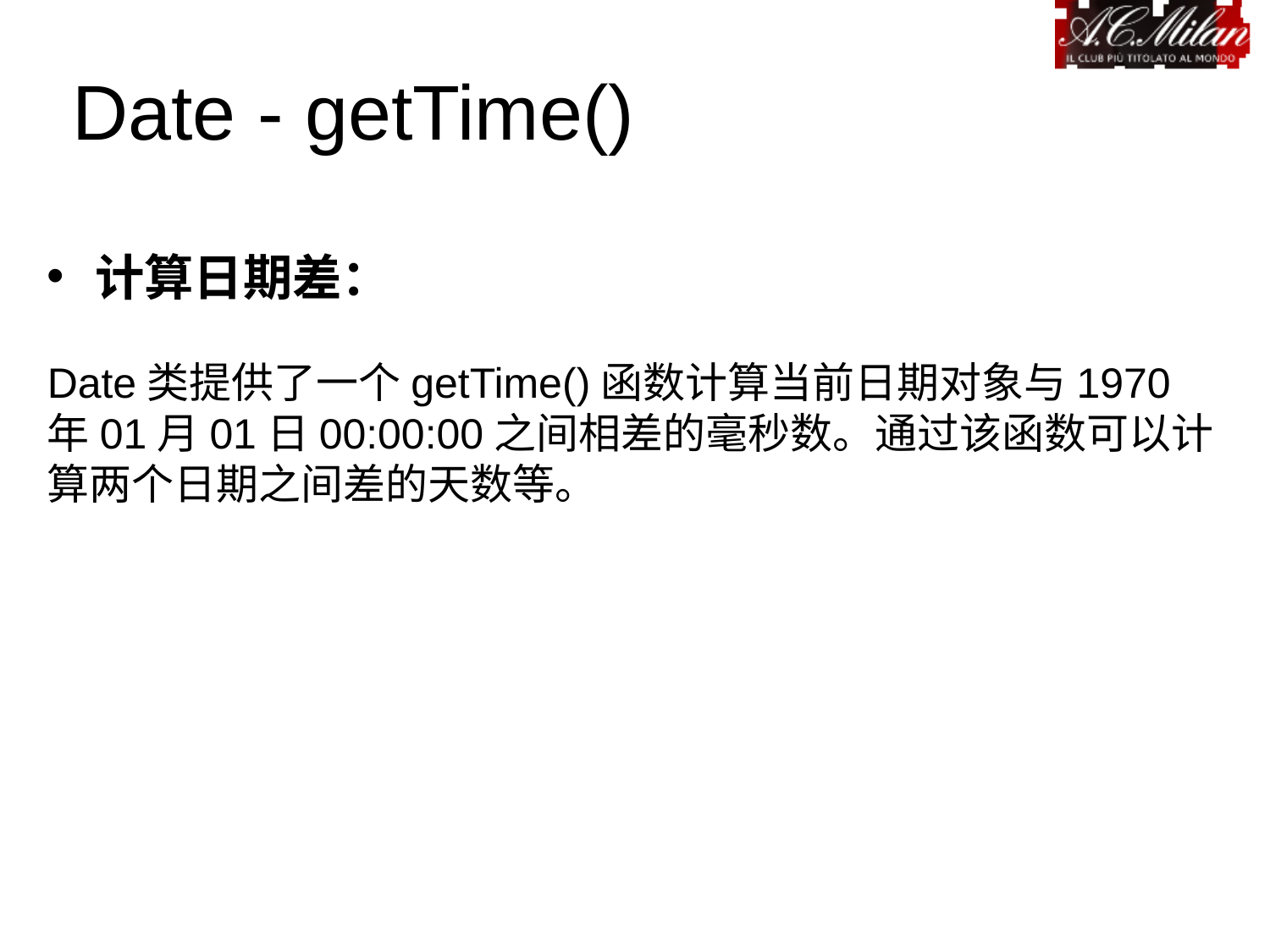

Date - getTime()

计算日期差：

Date类提供了一个getTime()函数计算当前日期对象与1970年01月01日00:00:00之间相差的毫秒数。通过该函数可以计算两个日期之间差的天数等。